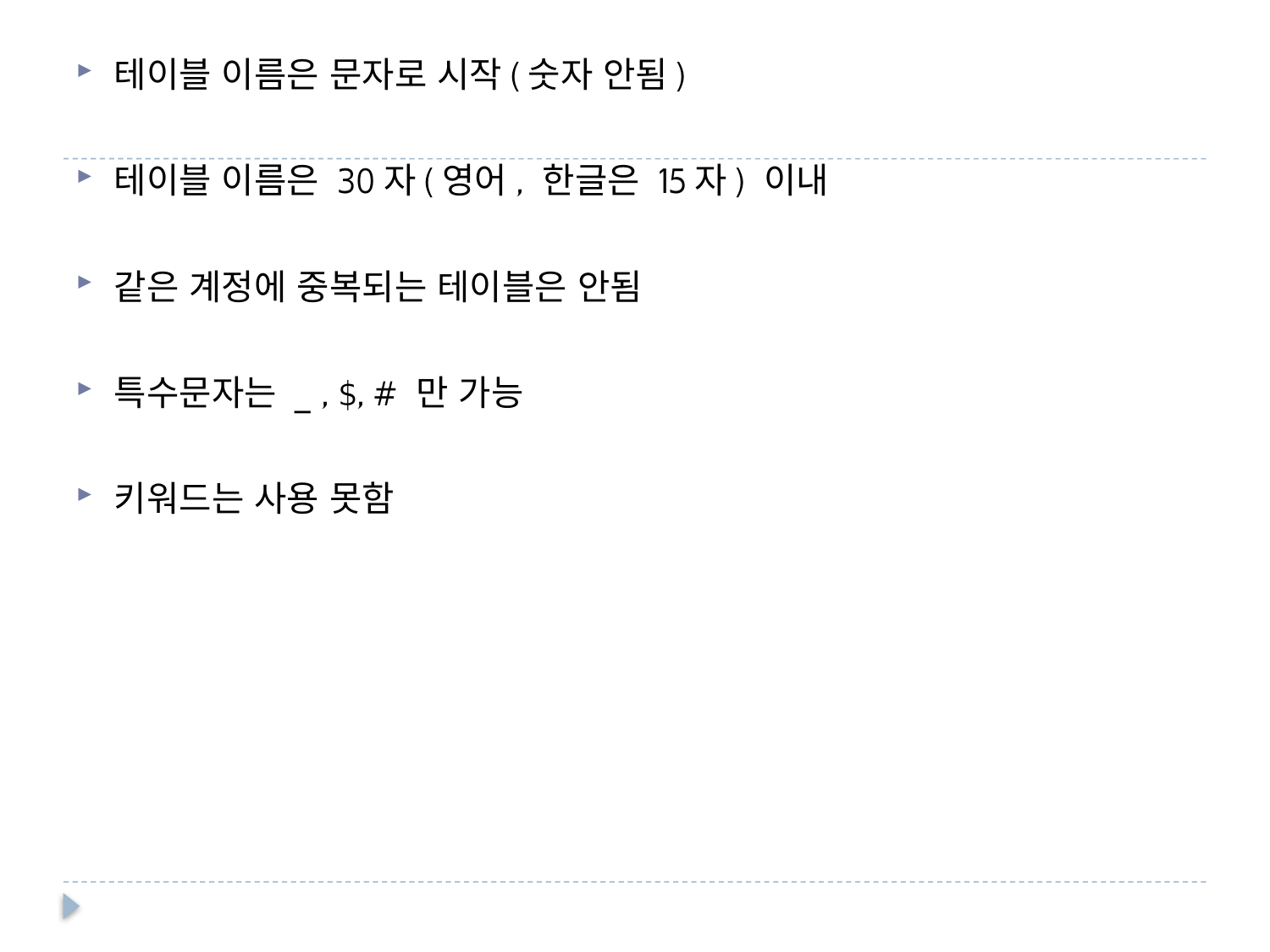

테이블 이름은 문자로 시작(숫자 안됨)

테이블 이름은 30자(영어, 한글은 15자) 이내

같은 계정에 중복되는 테이블은 안됨

특수문자는 _ , $, # 만 가능

키워드는 사용 못함